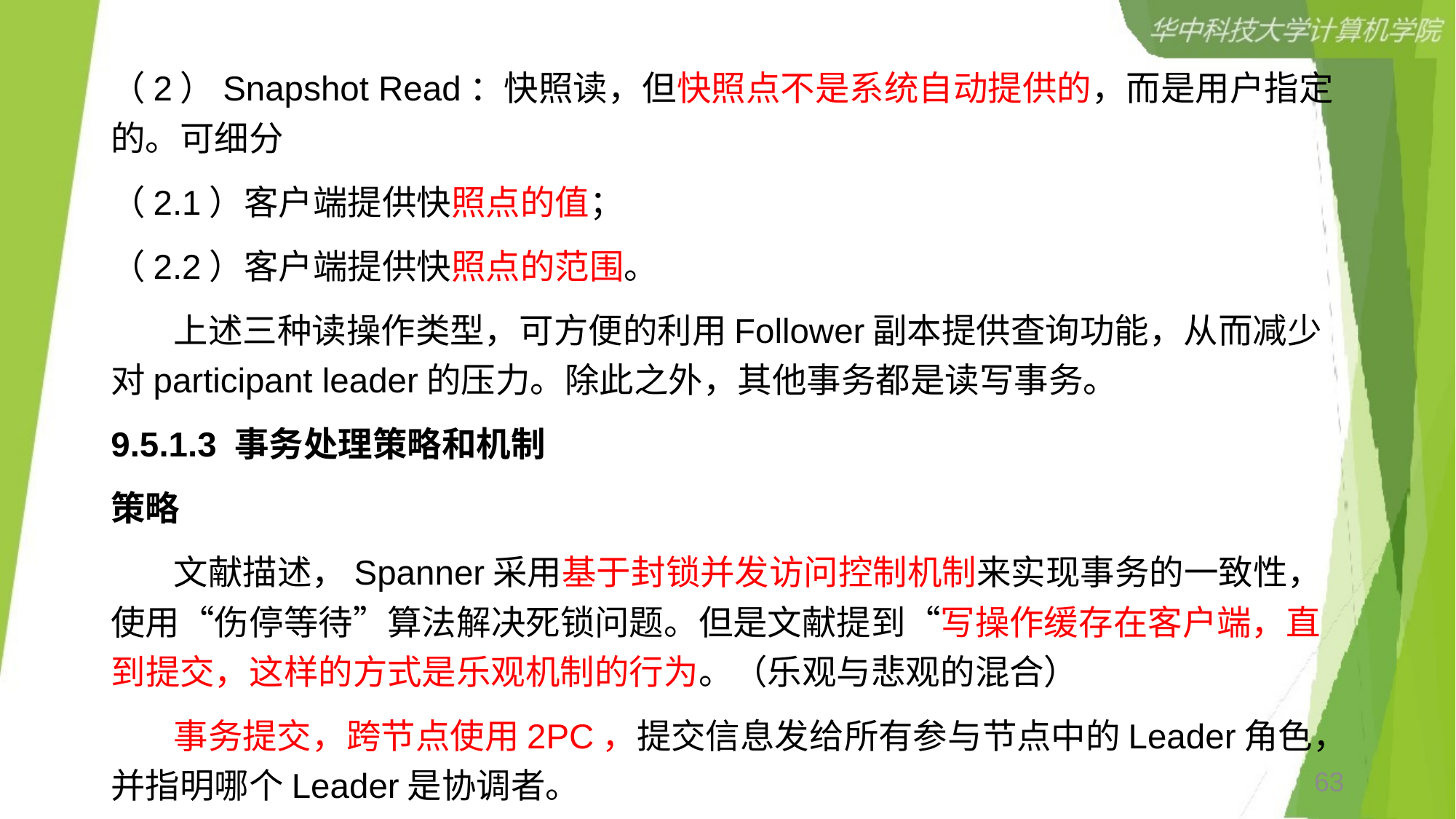

（2）Snapshot Read：快照读，但快照点不是系统自动提供的，而是用户指定的。可细分
（2.1）客户端提供快照点的值；
（2.2）客户端提供快照点的范围。
       上述三种读操作类型，可方便的利用Follower副本提供查询功能，从而减少对participant leader的压力。除此之外，其他事务都是读写事务。
9.5.1.3 事务处理策略和机制
策略
       文献描述，Spanner采用基于封锁并发访问控制机制来实现事务的一致性，使用“伤停等待”算法解决死锁问题。但是文献提到“写操作缓存在客户端，直到提交，这样的方式是乐观机制的行为。（乐观与悲观的混合）
       事务提交，跨节点使用2PC，提交信息发给所有参与节点中的Leader角色，并指明哪个Leader是协调者。
63